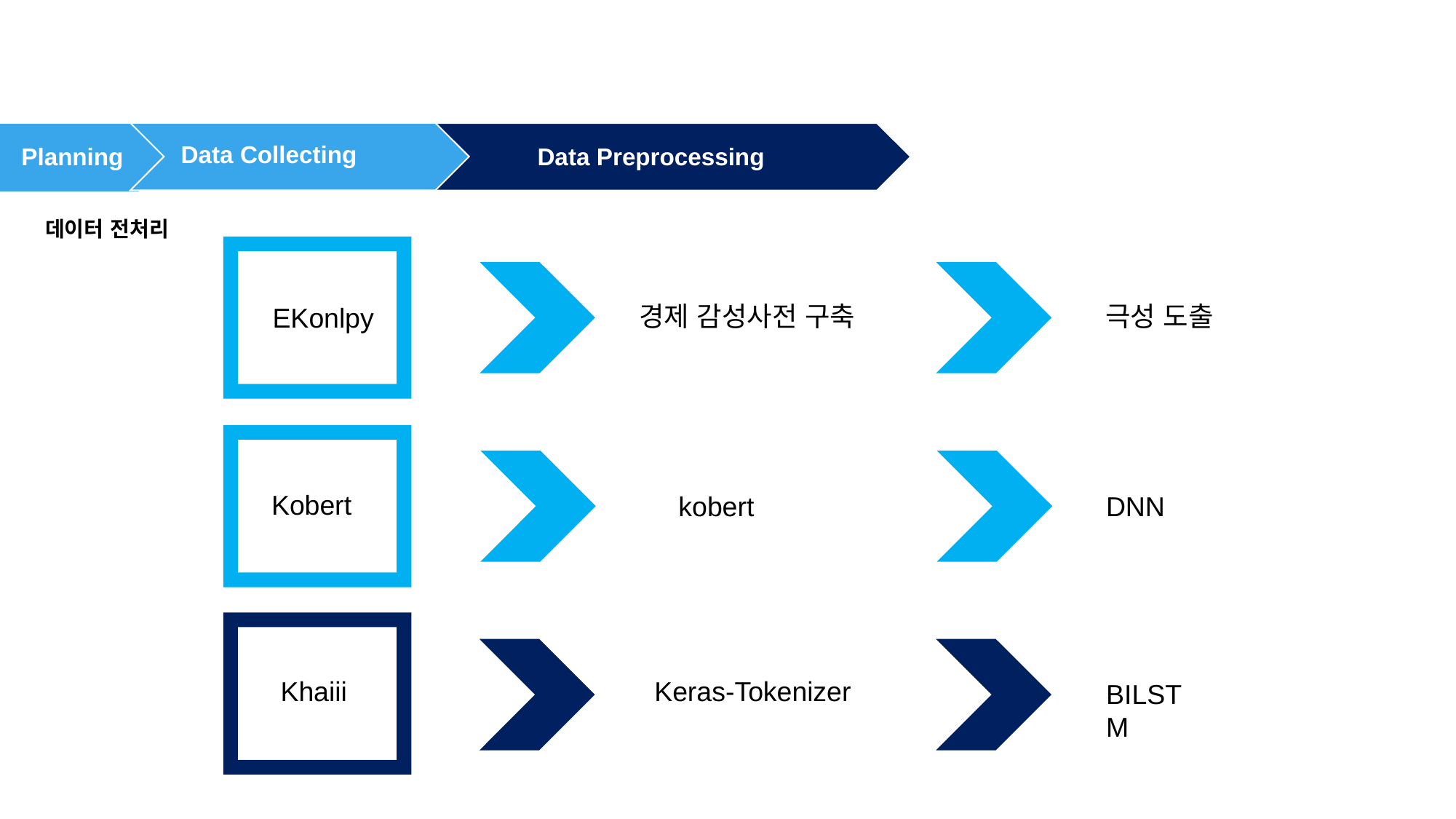

진행과정

Data Collecting

Planning

Data Preprocessing
데이터 전처리

경제 감성사전 구축
극성 도출
EKonlpy

Kobert

kobert
DNN

Khaiii

Keras-Tokenizer
BILSTM